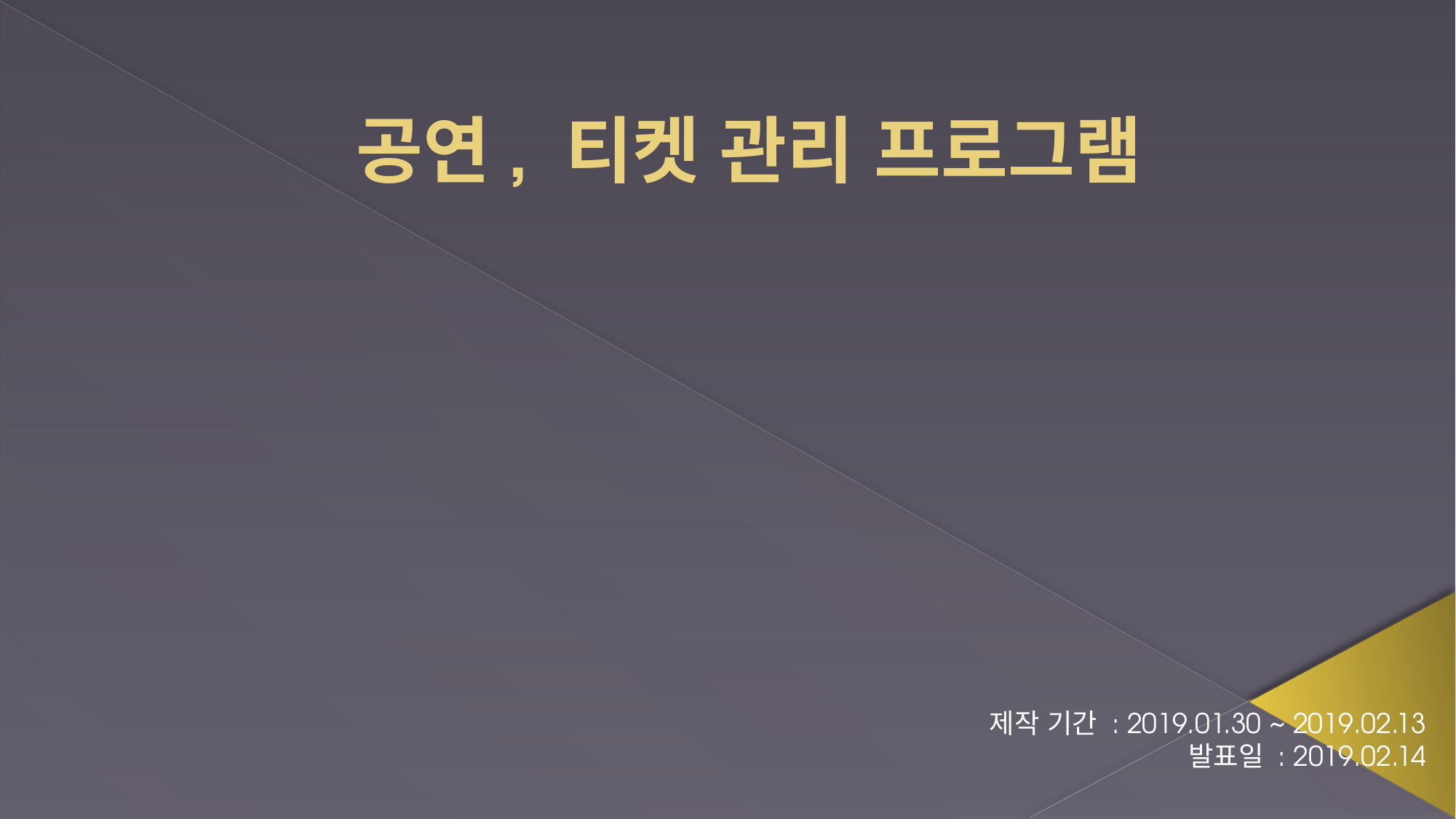

# 공연, 티켓 관리 프로그램
제작 기간 : 2019.01.30 ~ 2019.02.13
발표일 : 2019.02.14